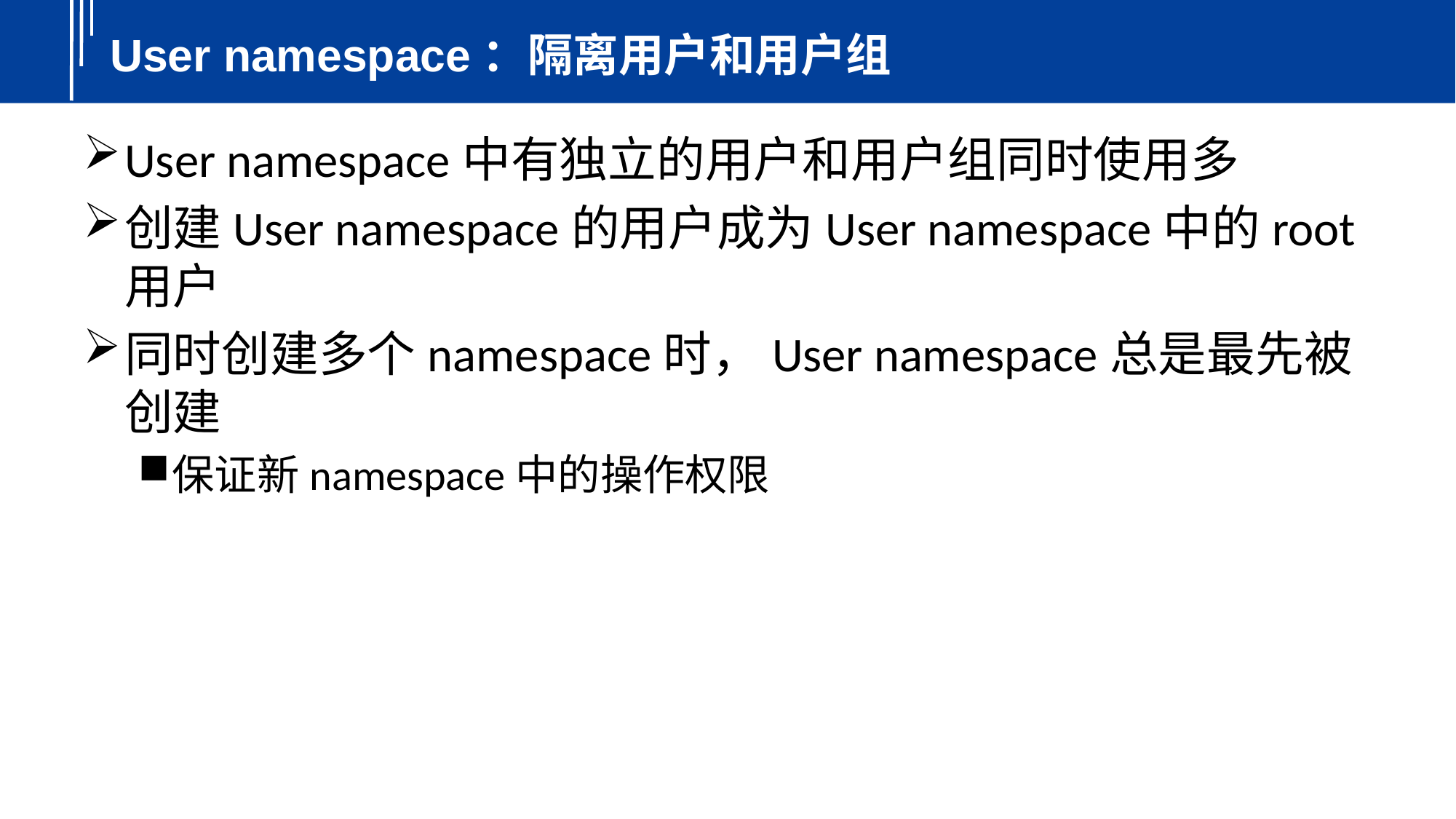

# User namespace：隔离用户和用户组
User namespace中有独立的用户和用户组同时使用多
创建User namespace的用户成为User namespace中的root用户
同时创建多个namespace时，User namespace总是最先被创建
保证新namespace中的操作权限